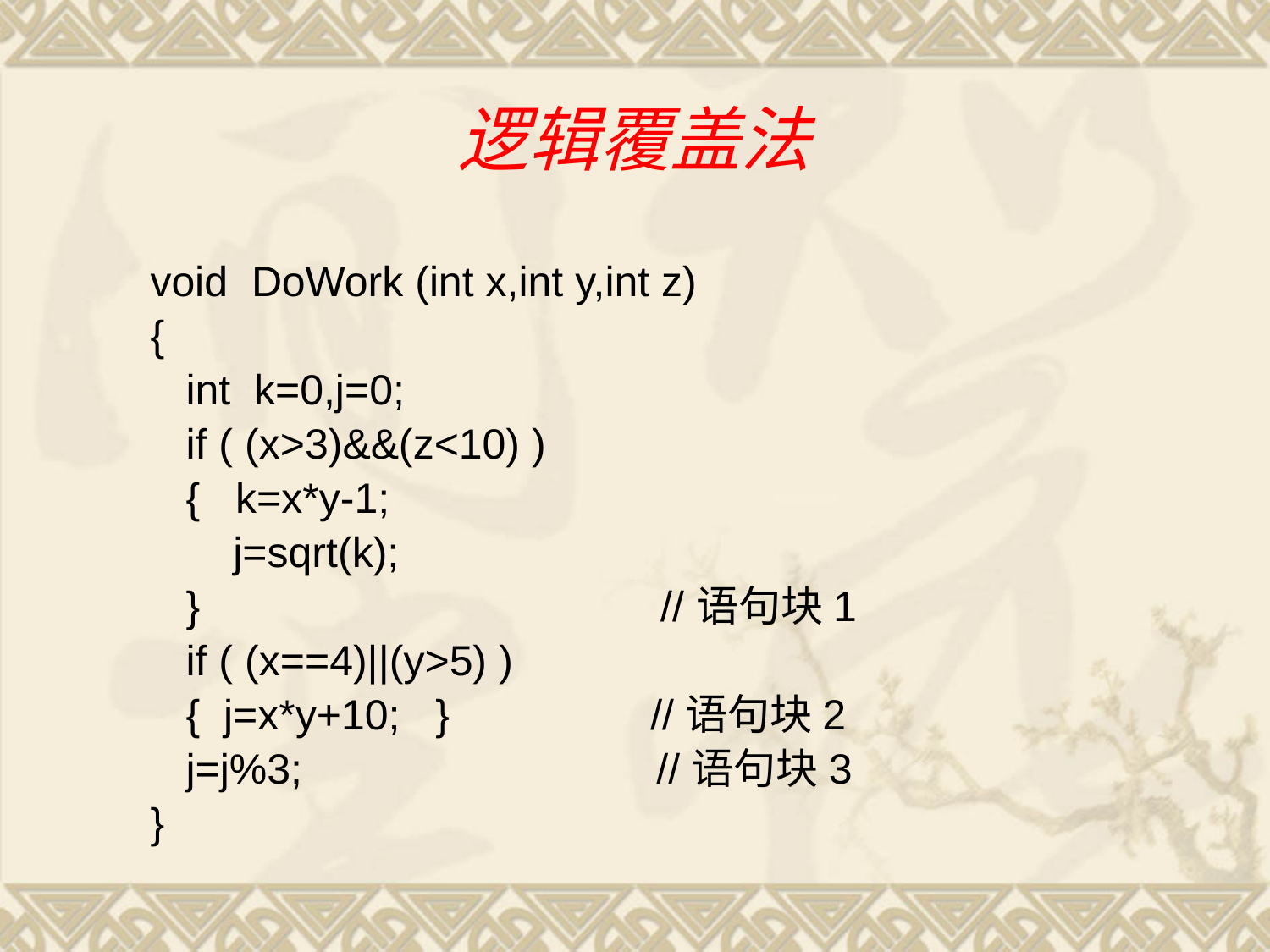

# 逻辑覆盖法
void  DoWork (int x,int y,int z)
{
   int  k=0,j=0;
   if ( (x>3)&&(z<10) )
   {   k=x*y-1;
       j=sqrt(k);
   }                                       //语句块1
   if ( (x==4)||(y>5) )
   {  j=x*y+10;   }                 //语句块2
   j=j%3;                              //语句块3
}